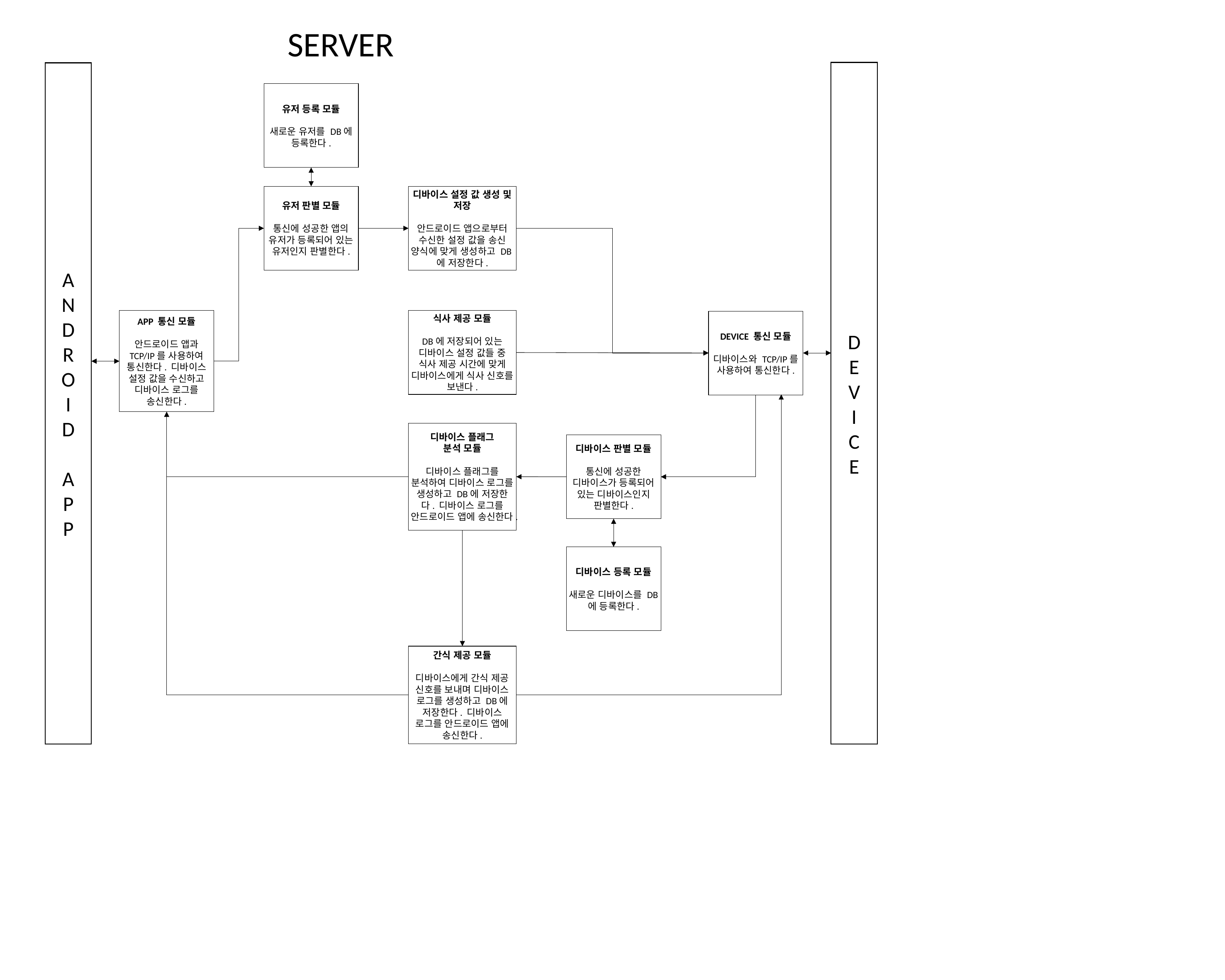

SERVER
D
E
V
I
C
E
A
N
D
R
O
I
D

A
P
P
유저 등록 모듈

새로운 유저를 DB에 등록한다.
유저 판별 모듈

통신에 성공한 앱의 유저가 등록되어 있는 유저인지 판별한다.
디바이스 설정 값 생성 및 저장

안드로이드 앱으로부터 수신한 설정 값을 송신 양식에 맞게 생성하고 DB에 저장한다.
APP 통신 모듈

안드로이드 앱과 TCP/IP를 사용하여 통신한다. 디바이스 설정 값을 수신하고 디바이스 로그를 송신한다.
식사 제공 모듈

DB에 저장되어 있는 디바이스 설정 값들 중 식사 제공 시간에 맞게 디바이스에게 식사 신호를 보낸다.
DEVICE 통신 모듈

디바이스와 TCP/IP를 사용하여 통신한다.
디바이스 플래그
분석 모듈

디바이스 플래그를 분석하여 디바이스 로그를 생성하고 DB에 저장한다. 디바이스 로그를 안드로이드 앱에 송신한다.
디바이스 판별 모듈

통신에 성공한 디바이스가 등록되어 있는 디바이스인지 판별한다.
디바이스 등록 모듈

새로운 디바이스를 DB에 등록한다.
간식 제공 모듈

디바이스에게 간식 제공 신호를 보내며 디바이스 로그를 생성하고 DB에 저장한다. 디바이스 로그를 안드로이드 앱에 송신한다.